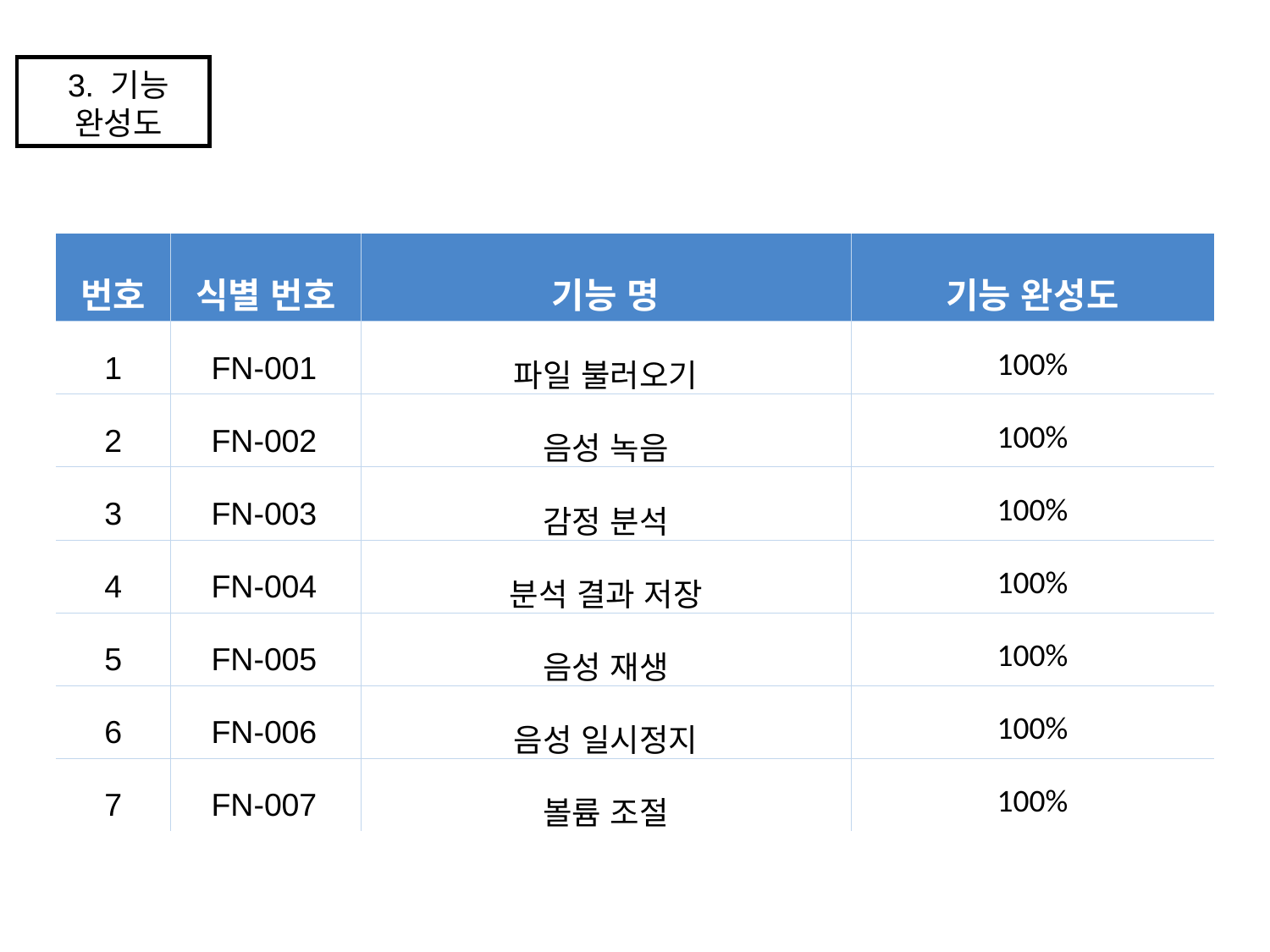

3. 기능 완성도
| 번호 | 식별 번호 | 기능 명 | 기능 완성도 |
| --- | --- | --- | --- |
| 1 | FN-001 | 파일 불러오기 | 100% |
| 2 | FN-002 | 음성 녹음 | 100% |
| 3 | FN-003 | 감정 분석 | 100% |
| 4 | FN-004 | 분석 결과 저장 | 100% |
| 5 | FN-005 | 음성 재생 | 100% |
| 6 | FN-006 | 음성 일시정지 | 100% |
| 7 | FN-007 | 볼륨 조절 | 100% |